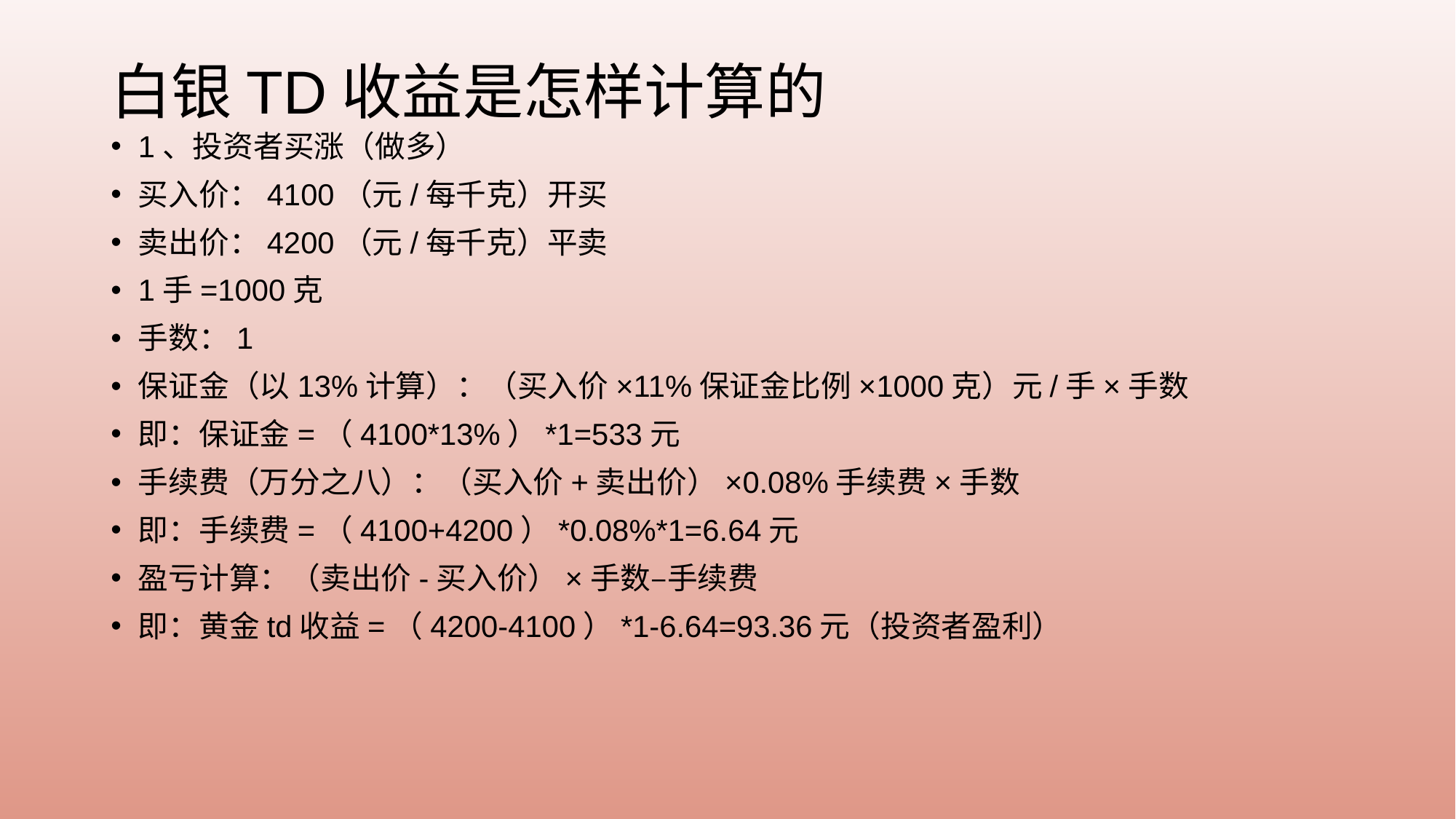

# 白银TD收益是怎样计算的
1、投资者买涨（做多）
买入价：4100（元/每千克）开买
卖出价：4200（元/每千克）平卖
1手=1000克
手数：1
保证金（以13%计算）：（买入价×11%保证金比例×1000克）元/手×手数
即：保证金=（4100*13%）*1=533元
手续费（万分之八）：（买入价+卖出价）×0.08%手续费×手数
即：手续费=（4100+4200）*0.08%*1=6.64元
盈亏计算：（卖出价-买入价）×手数–手续费
即：黄金td收益=（4200-4100）*1-6.64=93.36元（投资者盈利）